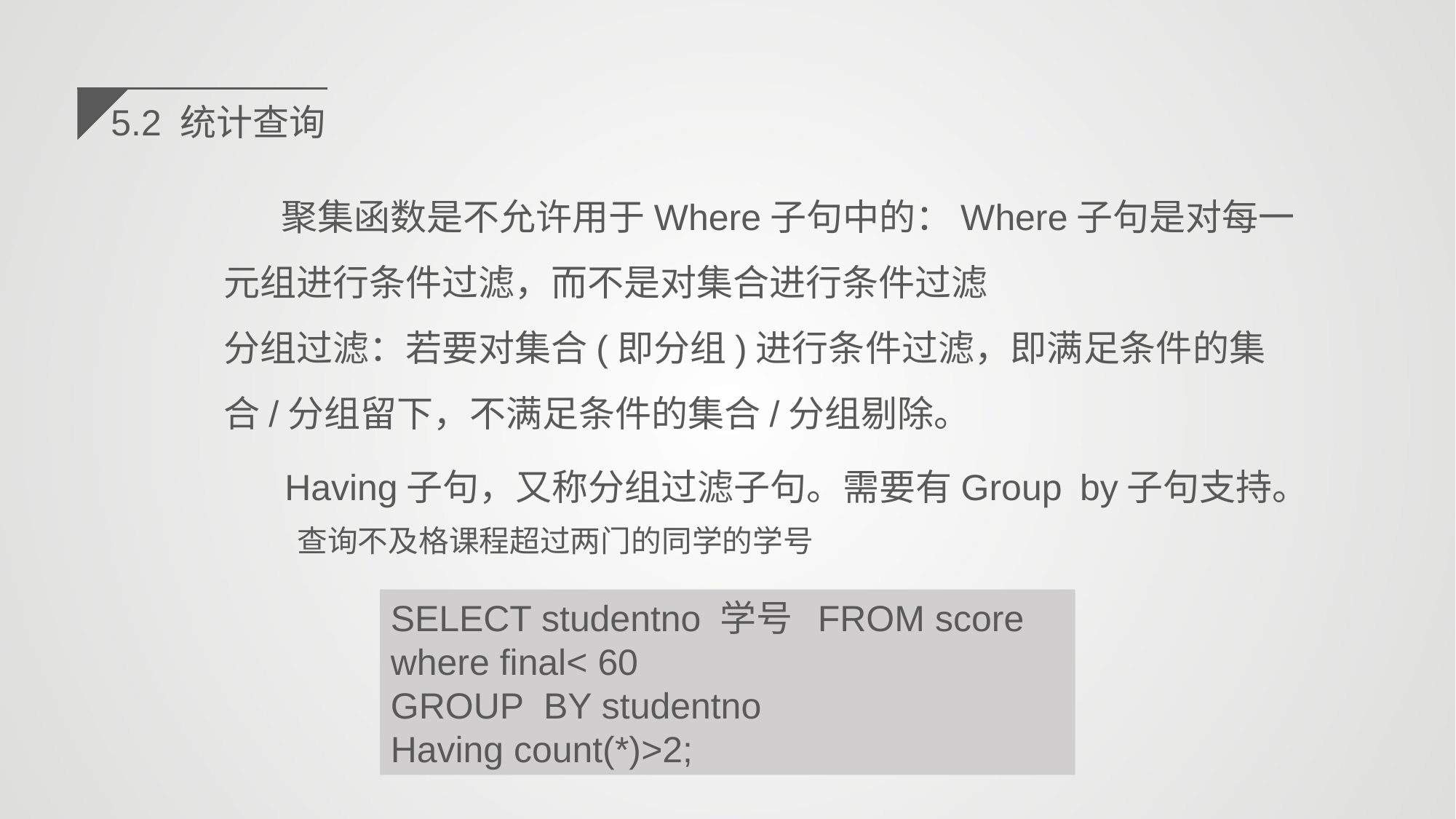

5.2 统计查询

      聚集函数是不允许用于Where子句中的：Where子句是对每一元组进行条件过滤，而不是对集合进行条件过滤
分组过滤：若要对集合(即分组)进行条件过滤，即满足条件的集合/分组留下，不满足条件的集合/分组剔除。
      Having子句，又称分组过滤子句。需要有Groupby子句支持。
      查询不及格课程超过两门的同学的学号
SELECT studentno 学号  FROM score
where final< 60
GROUP  BY studentno
Having count(*)>2;